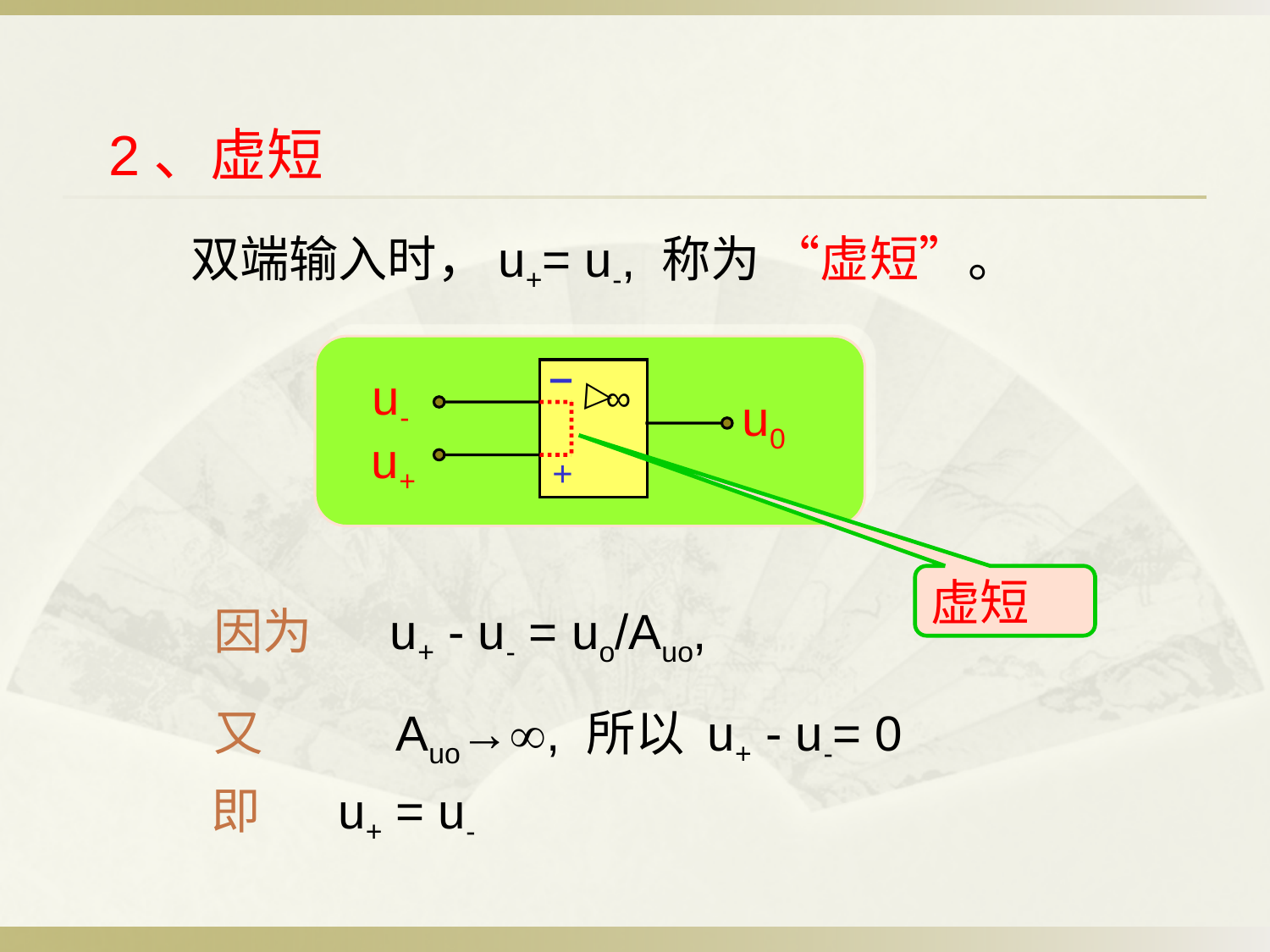

2、虚短
双端输入时，u+= u-, 称为 “虚短”。

u-

∞
▽

u0

u+

+

因为      u+ - u- = uo/Auo,
又           Auo→∞, 所以 u+ - u-= 0
虚短
即      u+ = u-